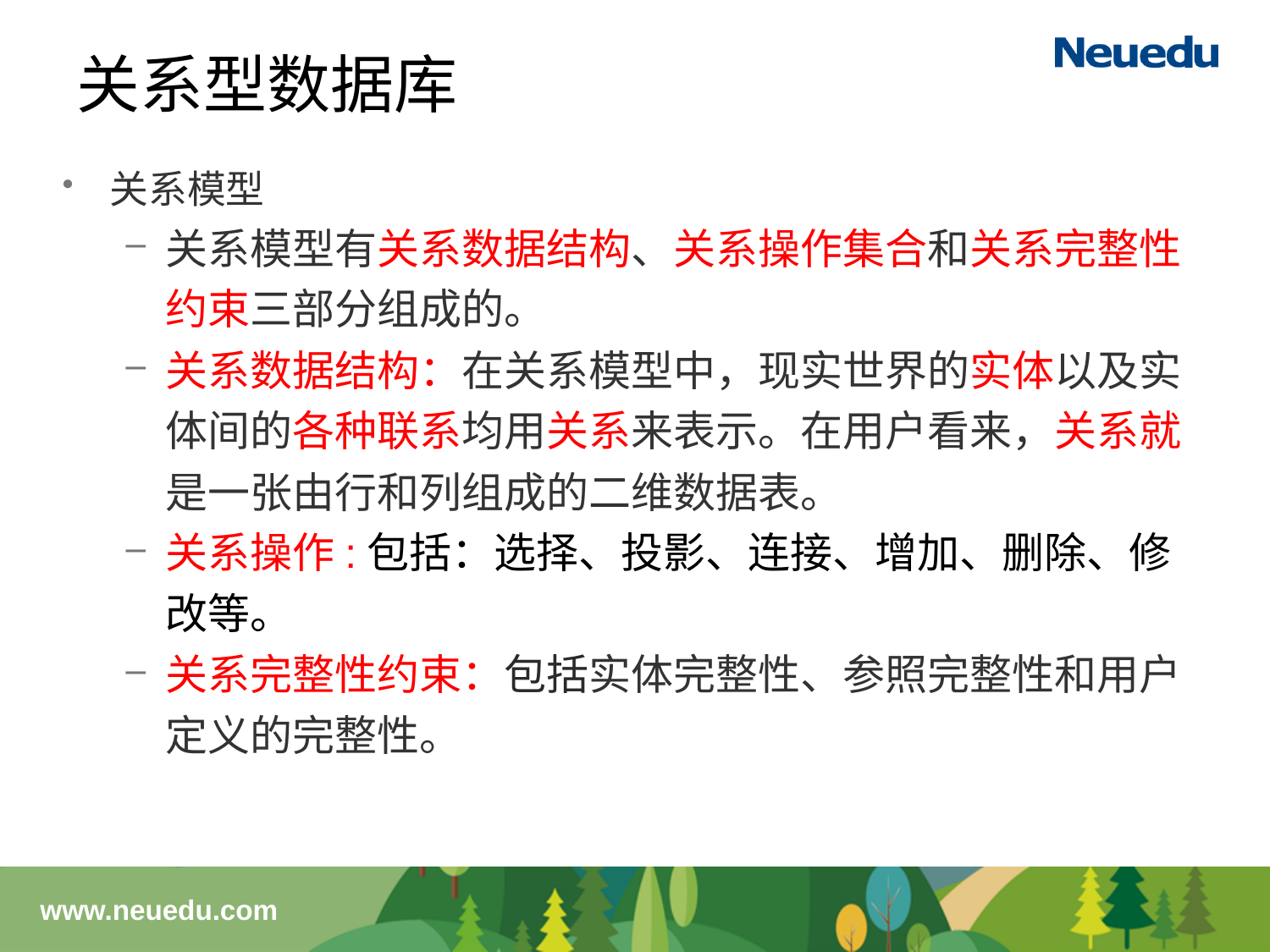

# 关系型数据库
关系模型
关系模型有关系数据结构、关系操作集合和关系完整性约束三部分组成的。
关系数据结构：在关系模型中，现实世界的实体以及实体间的各种联系均用关系来表示。在用户看来，关系就是一张由行和列组成的二维数据表。
关系操作:包括：选择、投影、连接、增加、删除、修改等。
关系完整性约束：包括实体完整性、参照完整性和用户定义的完整性。